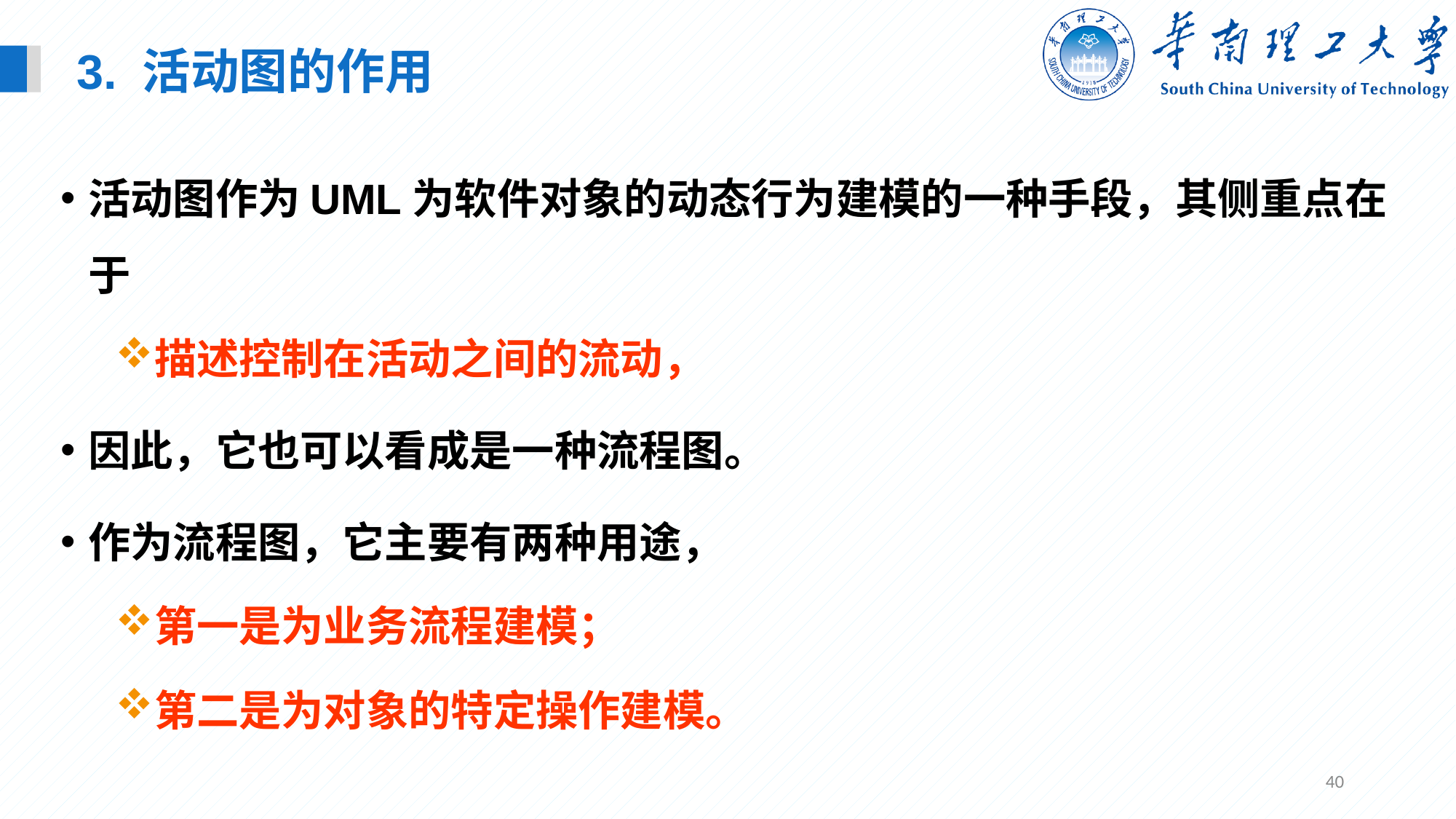

3. 活动图的作用
活动图作为UML为软件对象的动态行为建模的一种手段，其侧重点在于
描述控制在活动之间的流动，
因此，它也可以看成是一种流程图。
作为流程图，它主要有两种用途，
第一是为业务流程建模；
第二是为对象的特定操作建模。

40